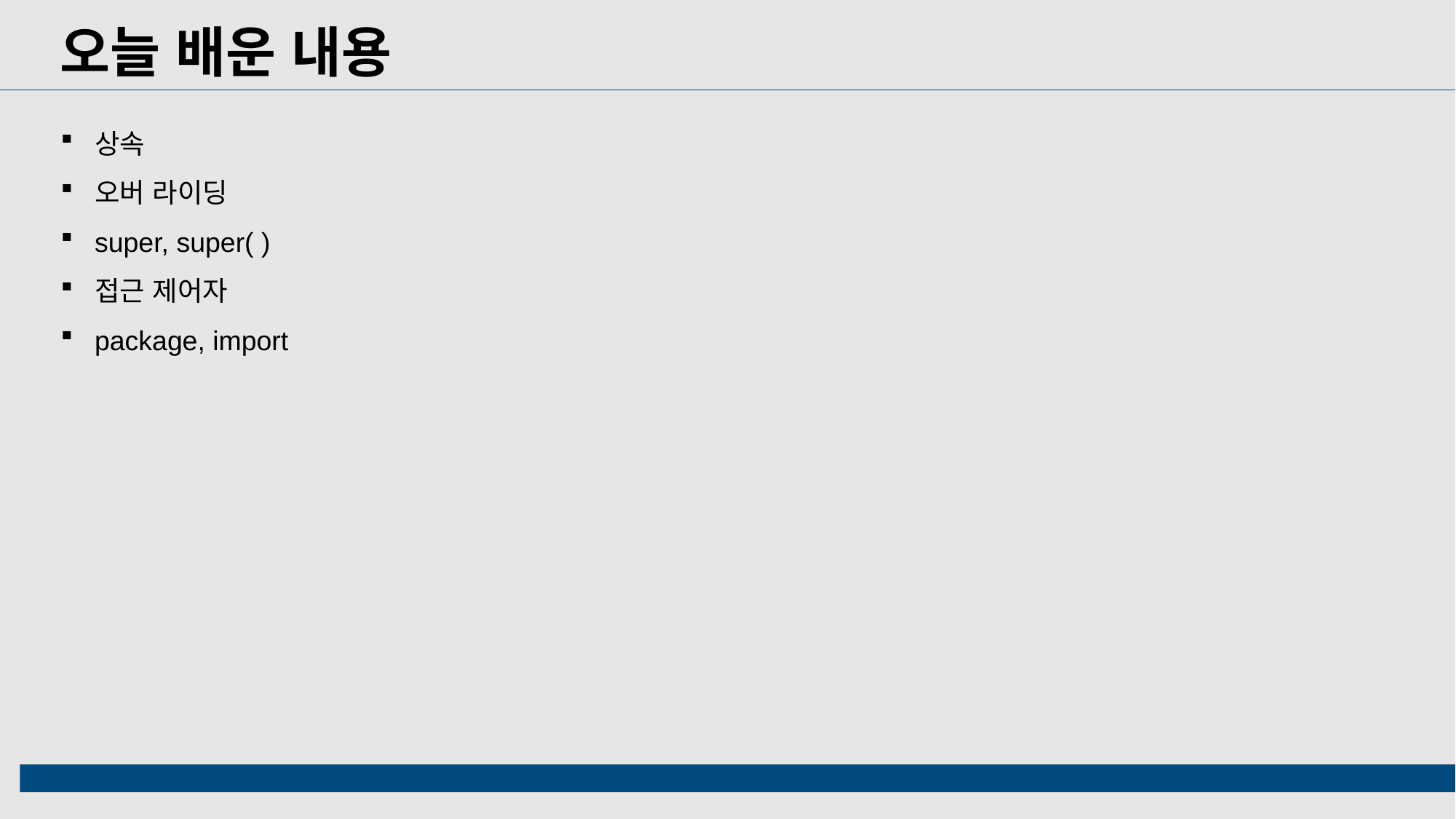

오늘 배운 내용
상속
오버 라이딩
super, super( )
접근 제어자
package, import